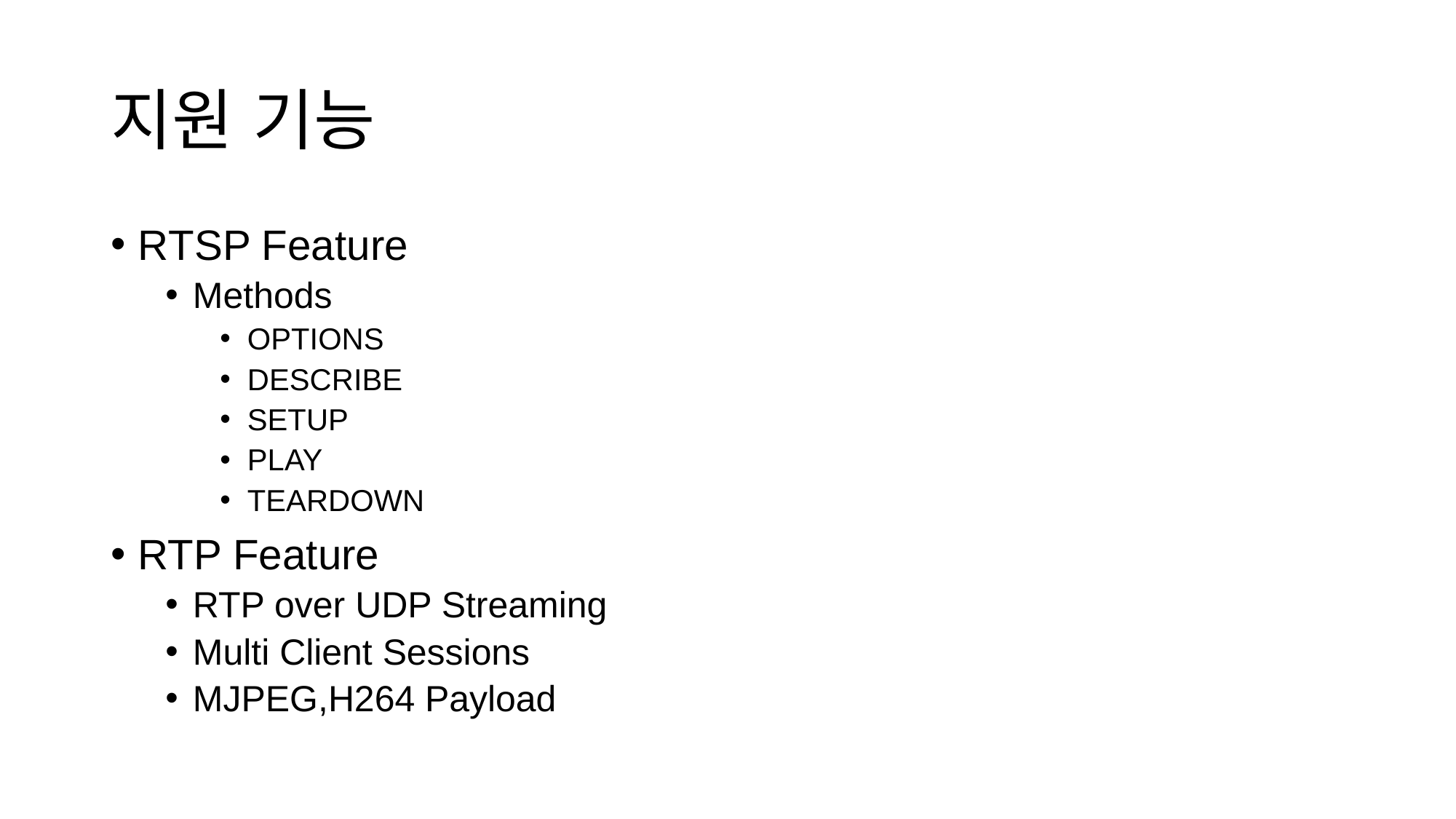

# 지원 기능
RTSP Feature
Methods
OPTIONS
DESCRIBE
SETUP
PLAY
TEARDOWN
RTP Feature
RTP over UDP Streaming
Multi Client Sessions
MJPEG,H264 Payload